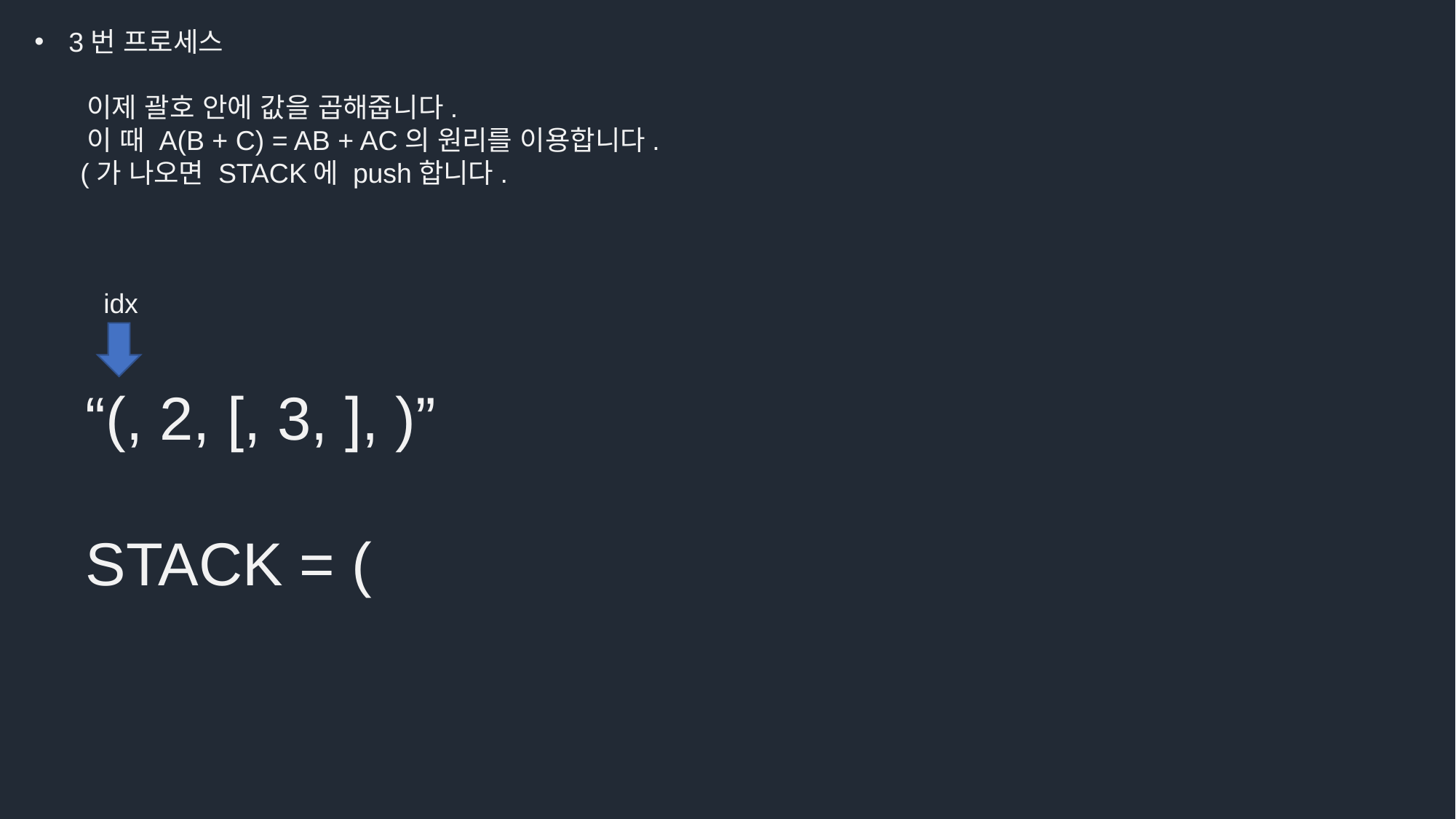

3번 프로세스

      이제 괄호 안에 값을 곱해줍니다.
      이 때 A(B + C) = AB + AC의 원리를 이용합니다.
      (가 나오면 STACK에 push합니다.

idx

“(, 2, [, 3, ], )”

STACK = (